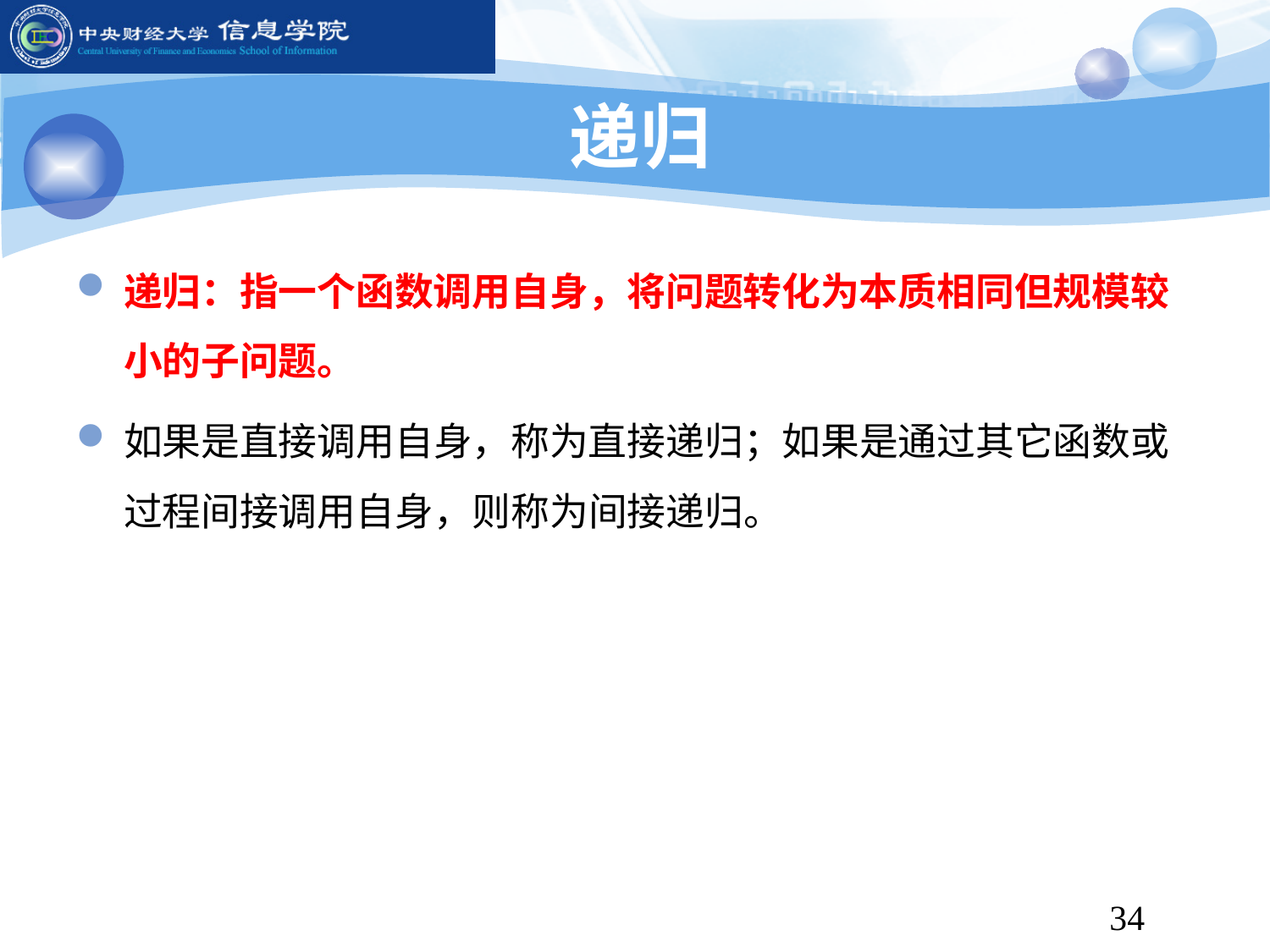

递归
递归：指一个函数调用自身，将问题转化为本质相同但规模较小的子问题。
如果是直接调用自身，称为直接递归；如果是通过其它函数或过程间接调用自身，则称为间接递归。